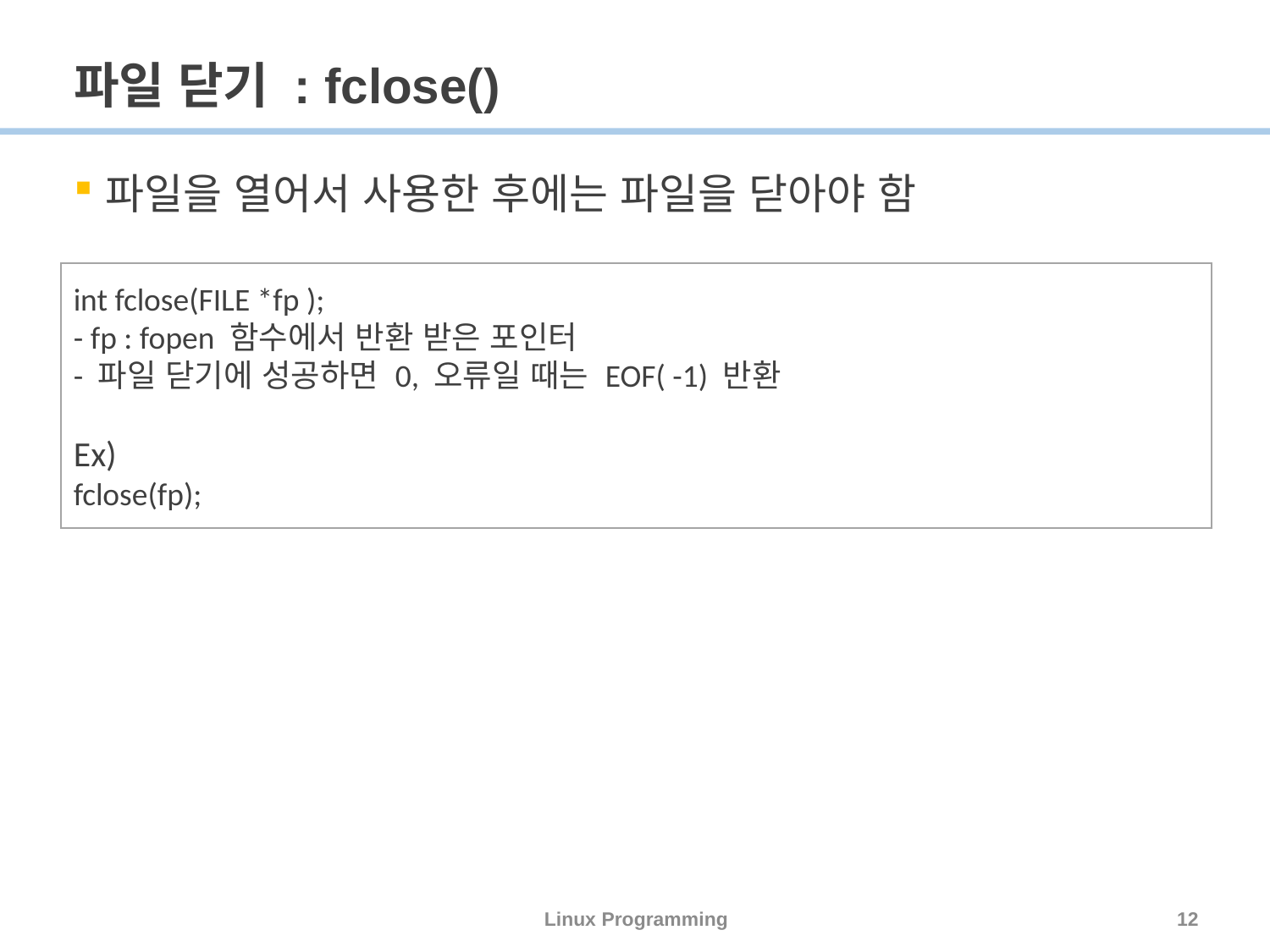

# 파일 닫기 : fclose()
파일을 열어서 사용한 후에는 파일을 닫아야 함
int fclose(FILE *fp );
- fp : fopen 함수에서 반환 받은 포인터
- 파일 닫기에 성공하면 0, 오류일 때는 EOF( -1) 반환
Ex)
fclose(fp);
Linux Programming
12